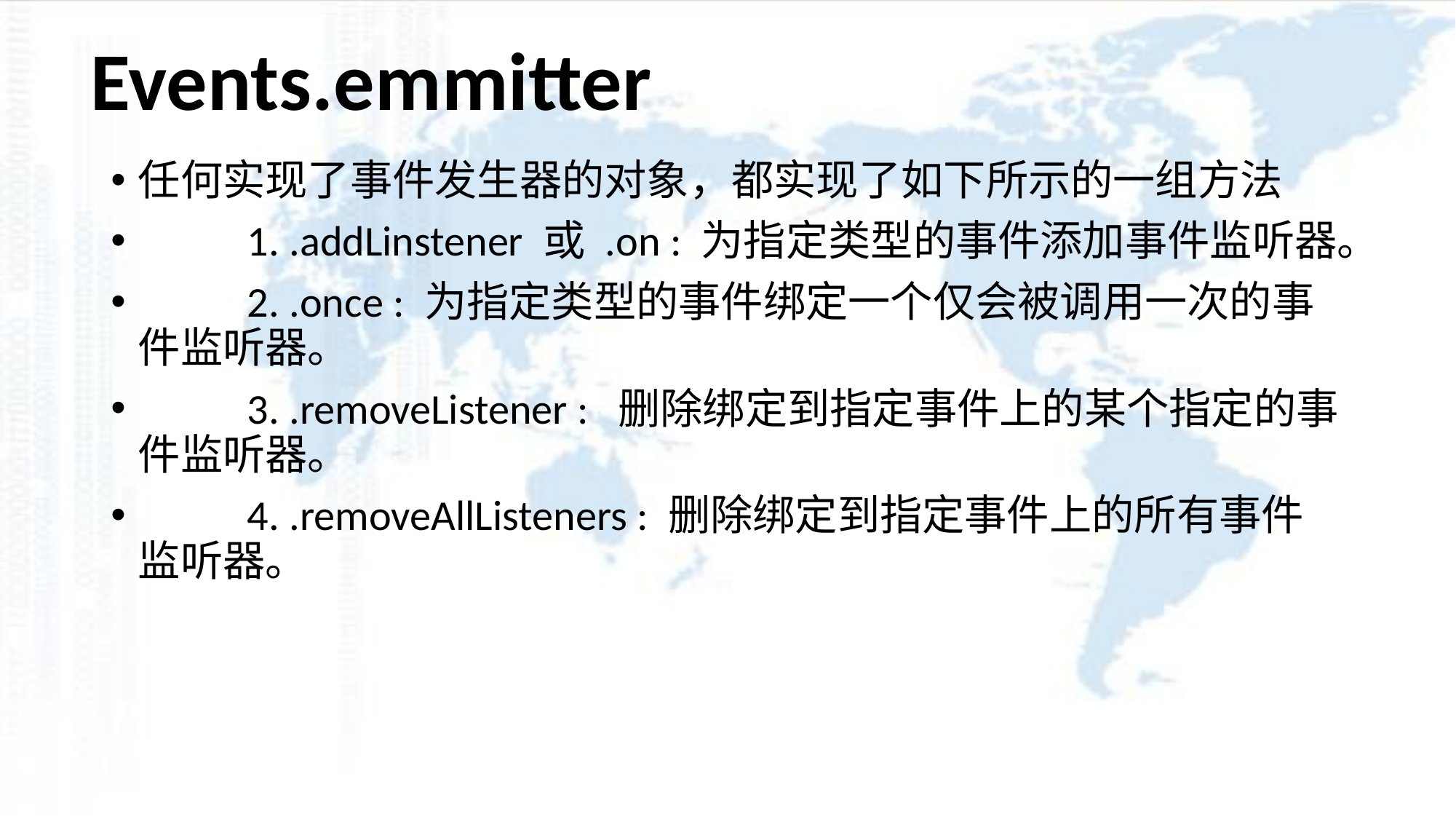

Events.emmitter
任何实现了事件发生器的对象，都实现了如下所示的一组方法
	1. .addLinstener 或 .on : 为指定类型的事件添加事件监听器。
	2. .once : 为指定类型的事件绑定一个仅会被调用一次的事件监听器。
	3. .removeListener :  删除绑定到指定事件上的某个指定的事件监听器。
	4. .removeAllListeners : 删除绑定到指定事件上的所有事件监听器。